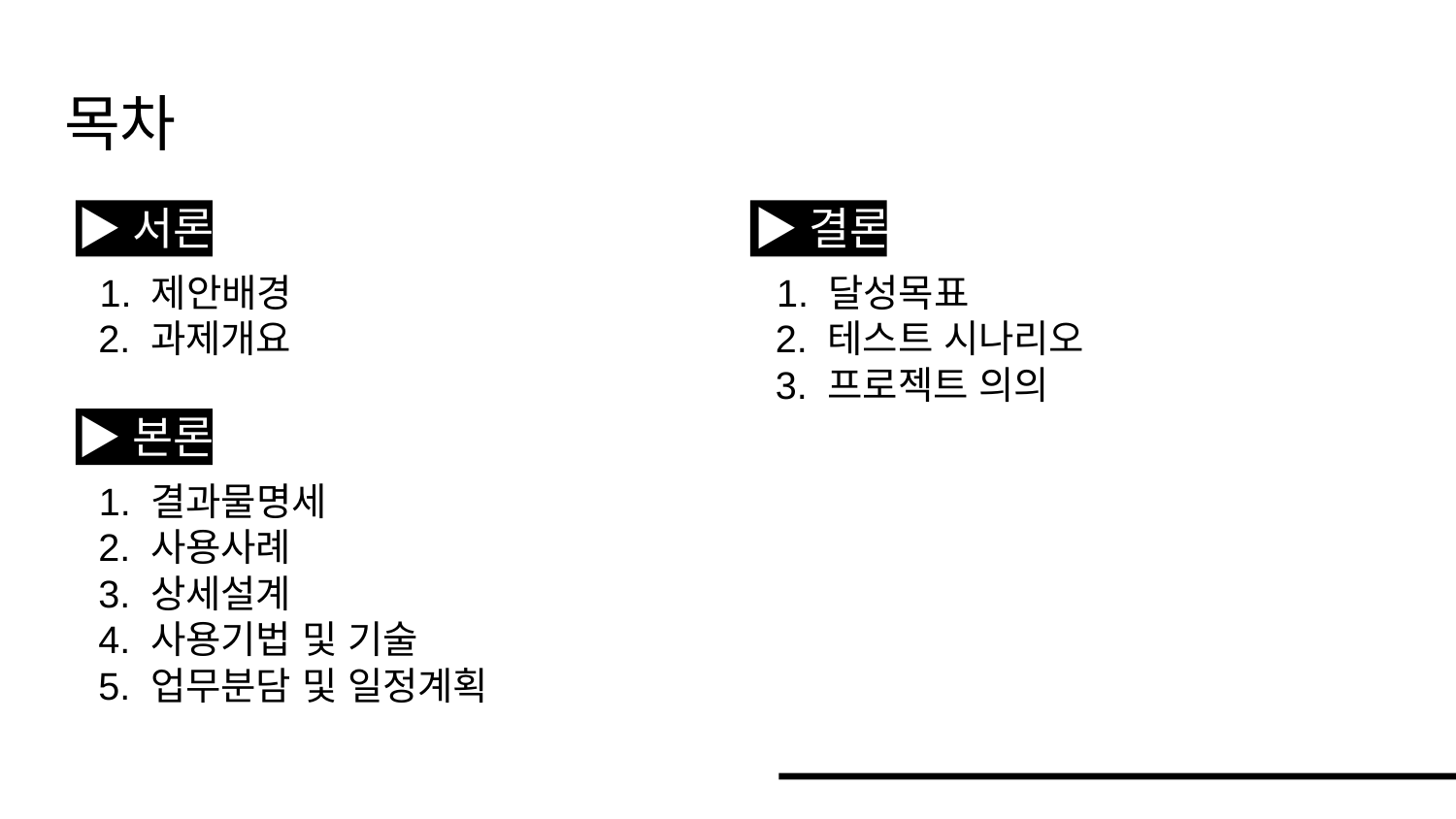

# 목차
▶서론

  1. 제안배경
  2. 과제개요

▶본론

  1. 결과물명세
  2. 사용사례
  3. 상세설계
  4. 사용기법 및 기술
  5. 업무분담 및 일정계획
▶결론

  1. 달성목표
  2. 테스트 시나리오
  3. 프로젝트 의의